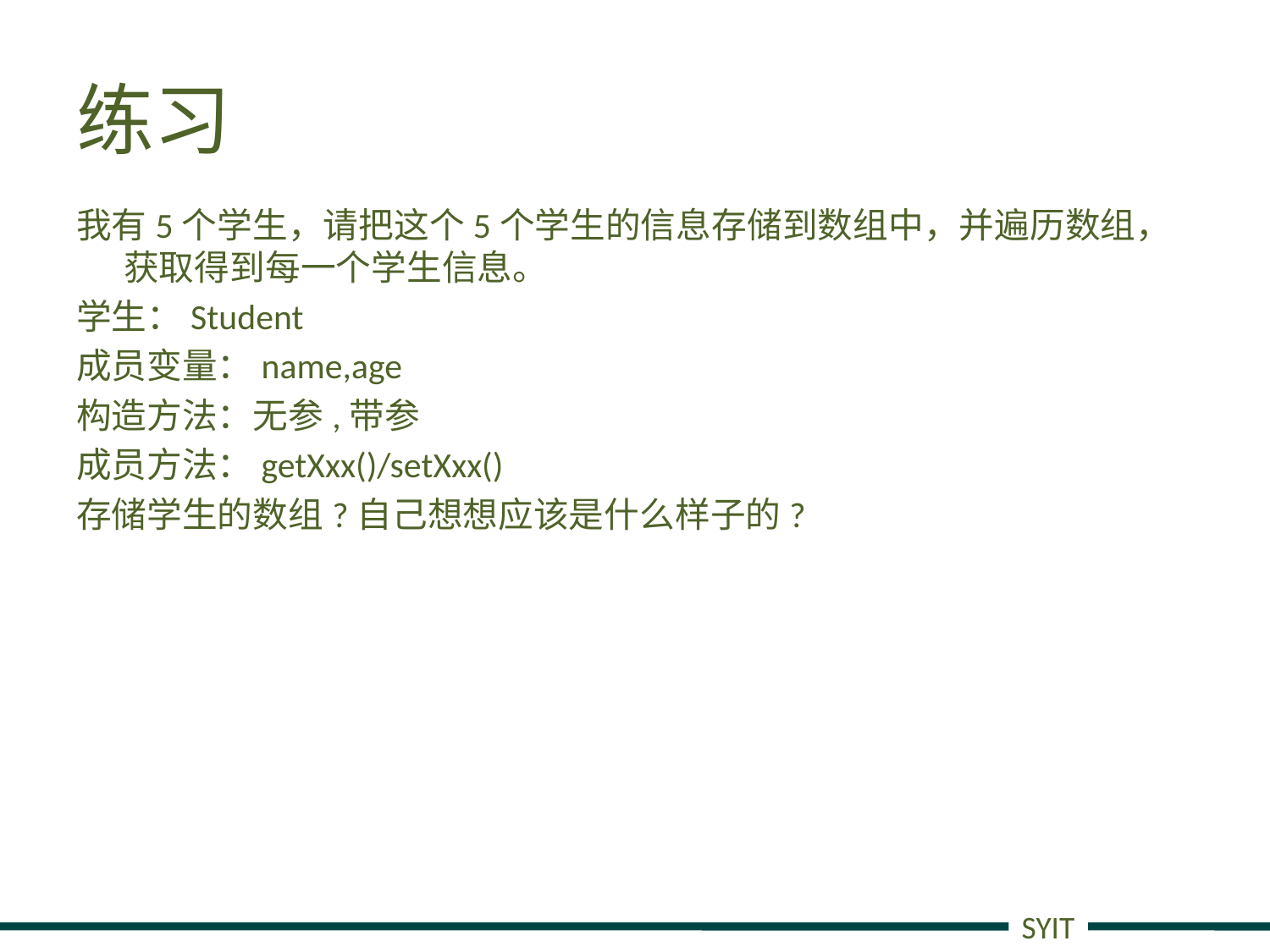

# 练习
我有5个学生，请把这个5个学生的信息存储到数组中，并遍历数组，获取得到每一个学生信息。
学生：Student
成员变量：name,age
构造方法：无参,带参
成员方法：getXxx()/setXxx()
存储学生的数组?自己想想应该是什么样子的?
SYIT